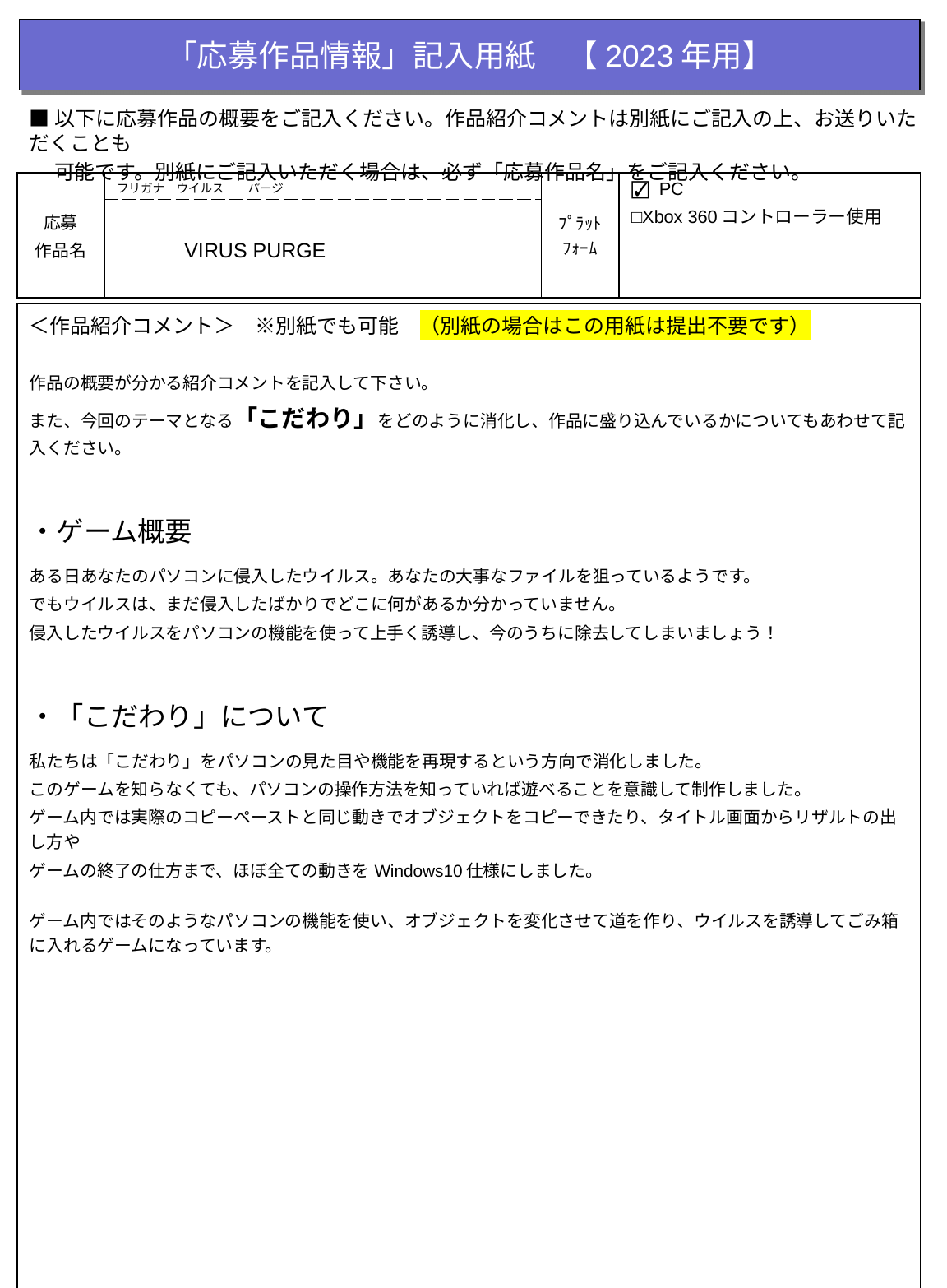

「応募作品情報」記入用紙　【2023年用】
■以下に応募作品の概要をご記入ください。作品紹介コメントは別紙にご記入の上、お送りいただくことも
　 可能です。別紙にご記入いただく場合は、必ず「応募作品名」をご記入ください。
| 応募 作品名 | フリガナ　ウイルス　　パージ | ﾌﾟﾗｯﾄﾌｫｰﾑ | ☑ PC □Xbox 360コントローラー使用 |
| --- | --- | --- | --- |
|  | VIRUS PURGE |  |  |
| ＜作品紹介コメント＞　※別紙でも可能　（別紙の場合はこの用紙は提出不要です） 作品の概要が分かる紹介コメントを記入して下さい。 また、今回のテーマとなる「こだわり」をどのように消化し、作品に盛り込んでいるかについてもあわせて記入ください。 ・ゲーム概要 ある日あなたのパソコンに侵入したウイルス。あなたの大事なファイルを狙っているようです。 でもウイルスは、まだ侵入したばかりでどこに何があるか分かっていません。 侵入したウイルスをパソコンの機能を使って上手く誘導し、今のうちに除去してしまいましょう！ ・「こだわり」について 私たちは「こだわり」をパソコンの見た目や機能を再現するという方向で消化しました。 このゲームを知らなくても、パソコンの操作方法を知っていれば遊べることを意識して制作しました。 ゲーム内では実際のコピーペーストと同じ動きでオブジェクトをコピーできたり、タイトル画面からリザルトの出し方や ゲームの終了の仕方まで、ほぼ全ての動きをWindows10仕様にしました。 ゲーム内ではそのようなパソコンの機能を使い、オブジェクトを変化させて道を作り、ウイルスを誘導してごみ箱に入れるゲームになっています。 |
| --- |